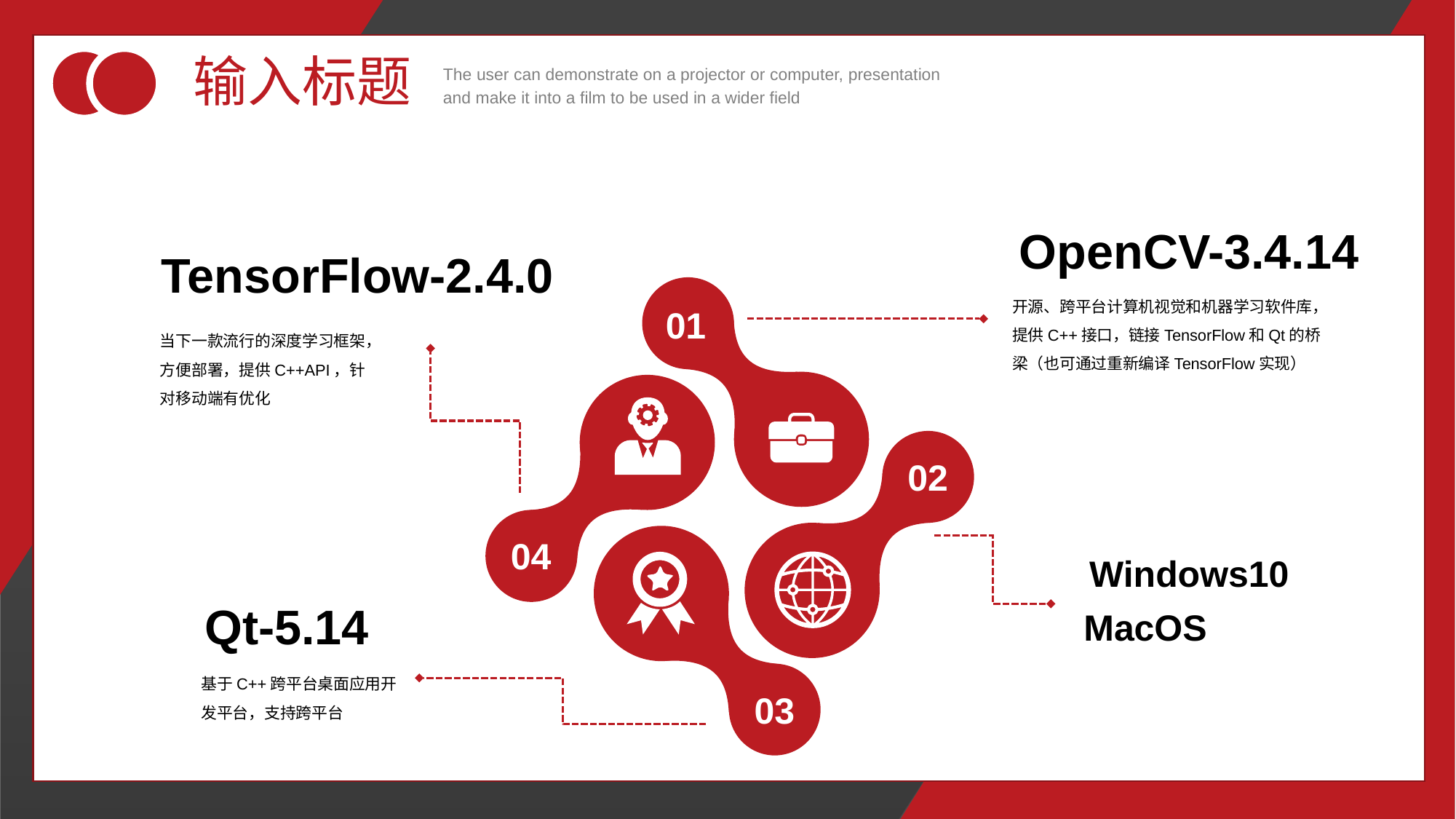

输入标题

The user can demonstrate on a projector or computer, presentation and make it into a film to be used in a wider field
OpenCV-3.4.14
开源、跨平台计算机视觉和机器学习软件库，提供C++接口，链接TensorFlow和Qt的桥梁（也可通过重新编译TensorFlow实现）
TensorFlow-2.4.0
当下一款流行的深度学习框架，方便部署，提供C++API，针对移动端有优化

01

02

04
Windows10

MacOS

Qt-5.14
基于C++跨平台桌面应用开发平台，支持跨平台
03